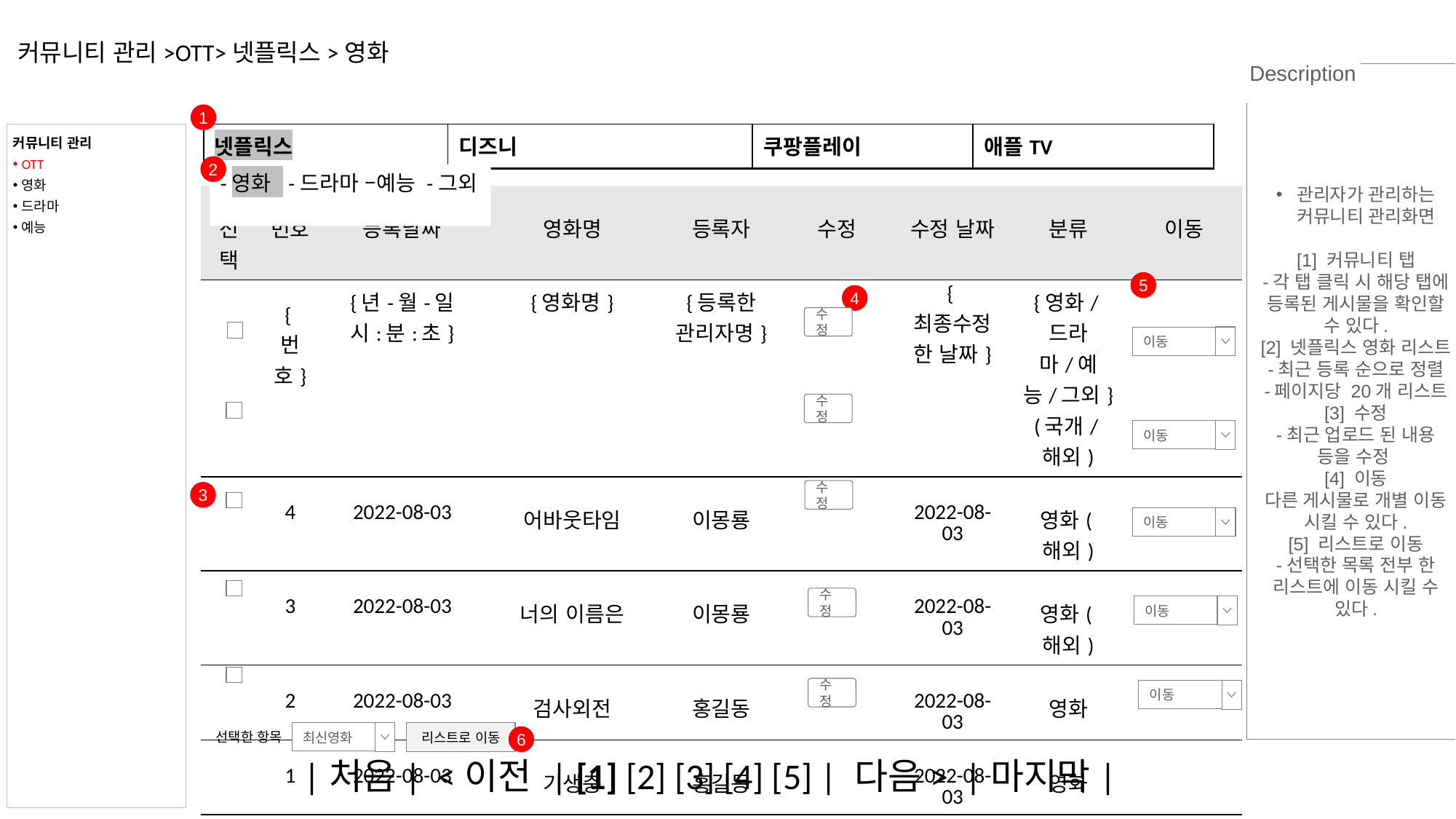

# 커뮤니티 관리>OTT>넷플릭스>영화
Description

관리자가 관리하는 커뮤니티 관리화면

[1] 커뮤니티 탭
-각 탭 클릭 시 해당 탭에 등록된 게시물을 확인할 수 있다.
[2] 넷플릭스 영화 리스트
-최근 등록 순으로 정렬
-페이지당 20개 리스트
[3] 수정
-최근 업로드 된 내용 등을 수정
[4] 이동
다른 게시물로 개별 이동 시킬 수 있다.
[5] 리스트로 이동
-선택한 목록 전부 한 리스트에 이동 시킬 수 있다.
1
커뮤니티 관리
OTT
영화
드라마
예능
| 넷플릭스 | 디즈니 | 쿠팡플레이 | 애플TV |
| --- | --- | --- | --- |
2
-영화  -드라마 –예능 -그외

| 선택 | 번호 | 등록날짜 | 영화명 | 등록자 | 수정 | 수정 날짜 | 분류 | 이동 |
| --- | --- | --- | --- | --- | --- | --- | --- | --- |
|  | {번호} | {년-월-일 시:분:초} | {영화명} | {등록한 관리자명} |  | {최종수정한 날짜} | {영화/드라마/예능/그외}(국개/해외) |  |
|  | 4 | 2022-08-03 | 어바웃타임 | 이몽룡 |  | 2022-08-03 | 영화(해외) |  |
|  | 3 | 2022-08-03 | 너의 이름은 | 이몽룡 |  | 2022-08-03 | 영화(해외) |  |
|  | 2 | 2022-08-03 | 검사외전 | 홍길동 |  | 2022-08-03 | 영화 |  |
|  | 1 | 2022-08-03 | 기생충 | 홍길동 |  | 2022-08-03 | 영화 |  |
5
4
1
수정

이동

수정

이동

수정
3

이동

수정
이동

수정
이동

리스트로 이동
최신영화

선택한 항목
6
|처음|  <이전 | [1] [2] [3] [4] [5] | 다음>  |마지막|